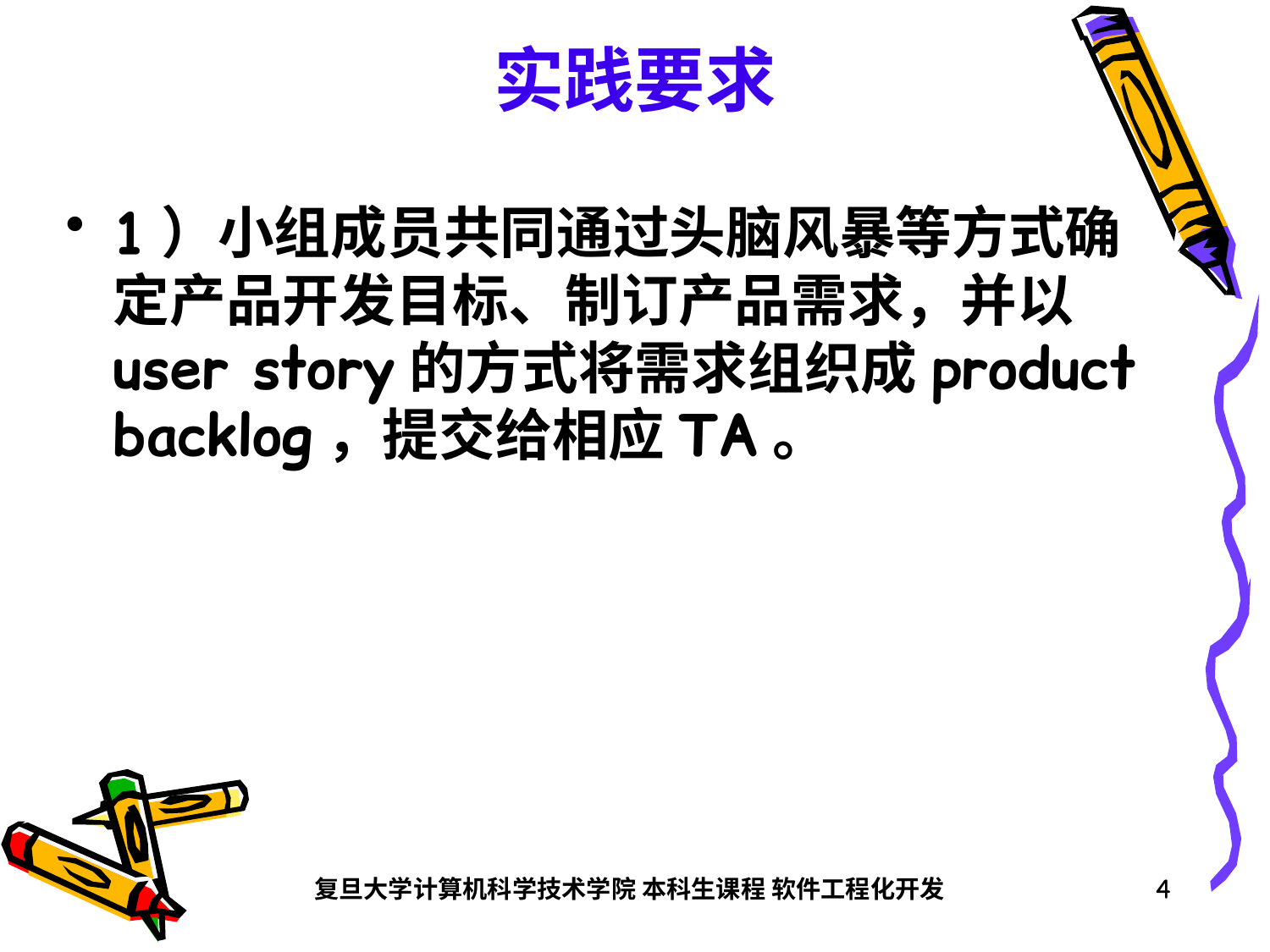

# 实践要求
1）小组成员共同通过头脑风暴等方式确定产品开发目标、制订产品需求，并以user story的方式将需求组织成product backlog，提交给相应TA。
复旦大学计算机科学技术学院 本科生课程 软件工程化开发
4